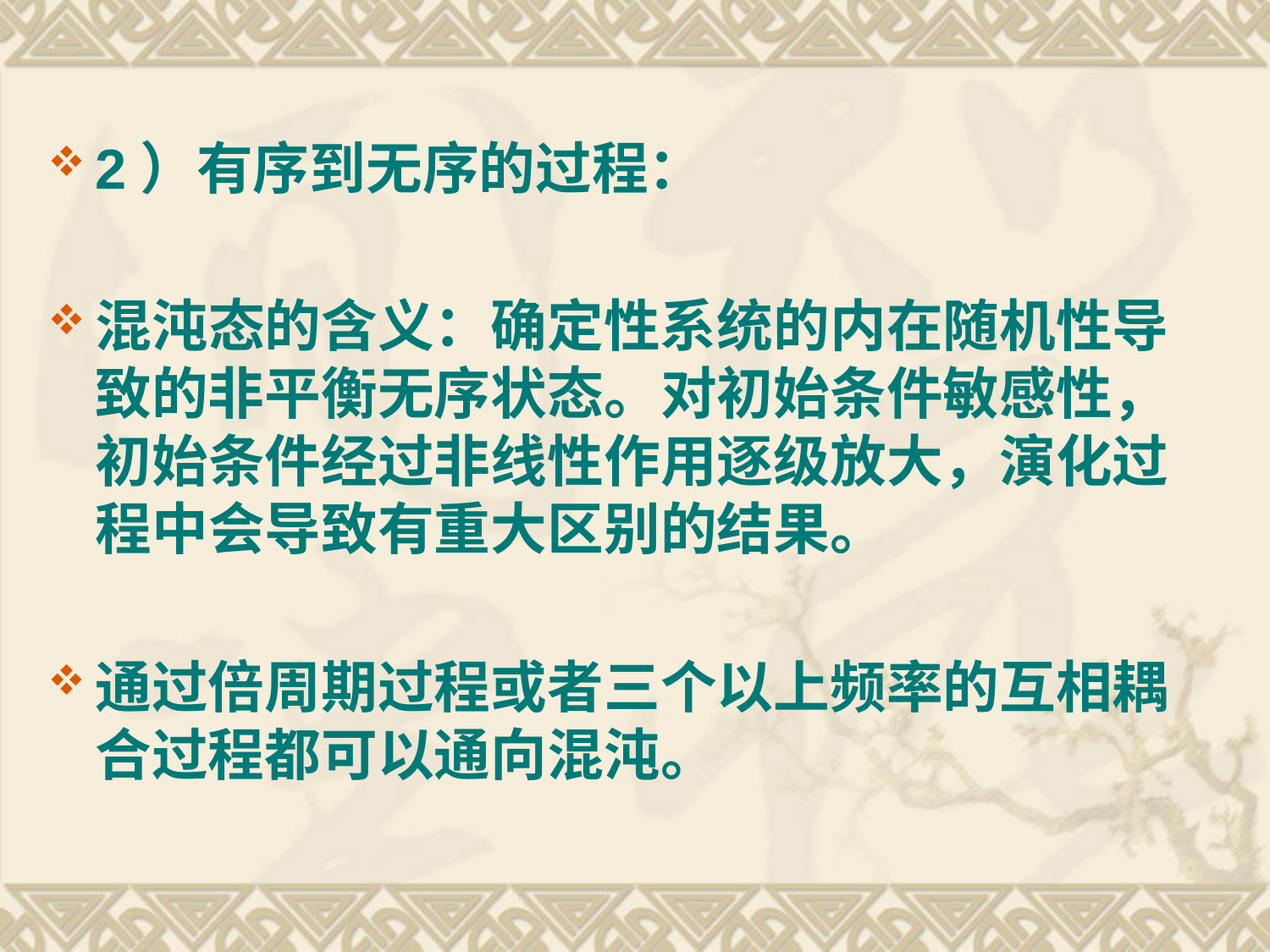

2）有序到无序的过程：

混沌态的含义：确定性系统的内在随机性导致的非平衡无序状态。对初始条件敏感性，初始条件经过非线性作用逐级放大，演化过程中会导致有重大区别的结果。

通过倍周期过程或者三个以上频率的互相耦合过程都可以通向混沌。